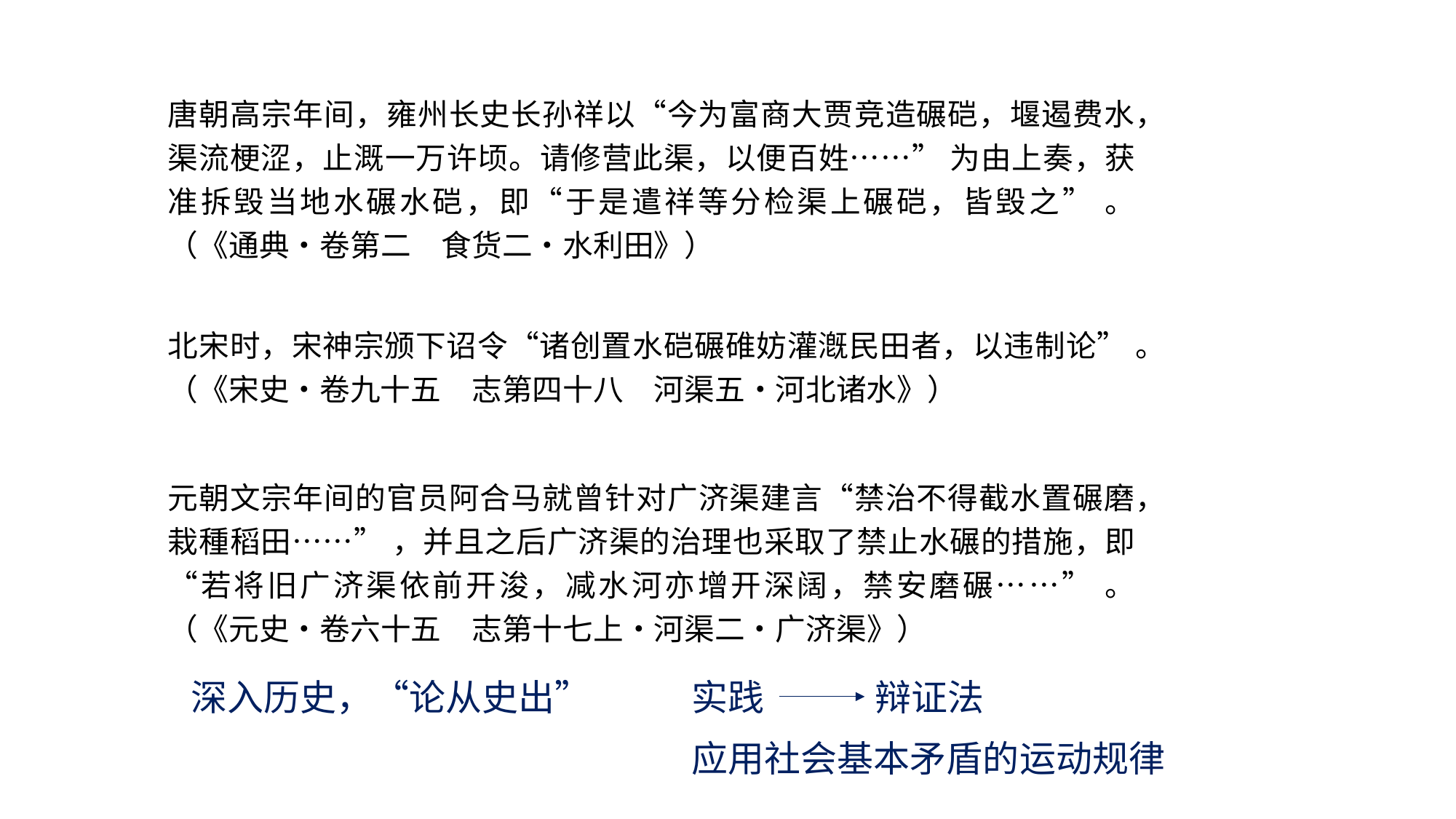

唐朝高宗年间，雍州长史长孙祥以“今为富商大贾竞造碾硙，堰遏费水，渠流梗涩，止溉一万许顷。请修营此渠，以便百姓……” 为由上奏，获准拆毁当地水碾水硙，即“于是遣祥等分检渠上碾硙，皆毁之” 。（《通典•卷第二　食货二•水利田》）
北宋时，宋神宗颁下诏令“诸创置水硙碾碓妨灌漑民田者，以违制论” 。（《宋史•卷九十五　志第四十八　河渠五•河北诸水》）
元朝文宗年间的官员阿合马就曾针对广济渠建言“禁治不得截水置碾磨，栽種稻田……” ，并且之后广济渠的治理也采取了禁止水碾的措施，即“若将旧广济渠依前开浚，减水河亦增开深阔，禁安磨碾……” 。（《元史•卷六十五　志第十七上•河渠二•广济渠》）
深入历史，“论从史出”
实践
辩证法
应用社会基本矛盾的运动规律